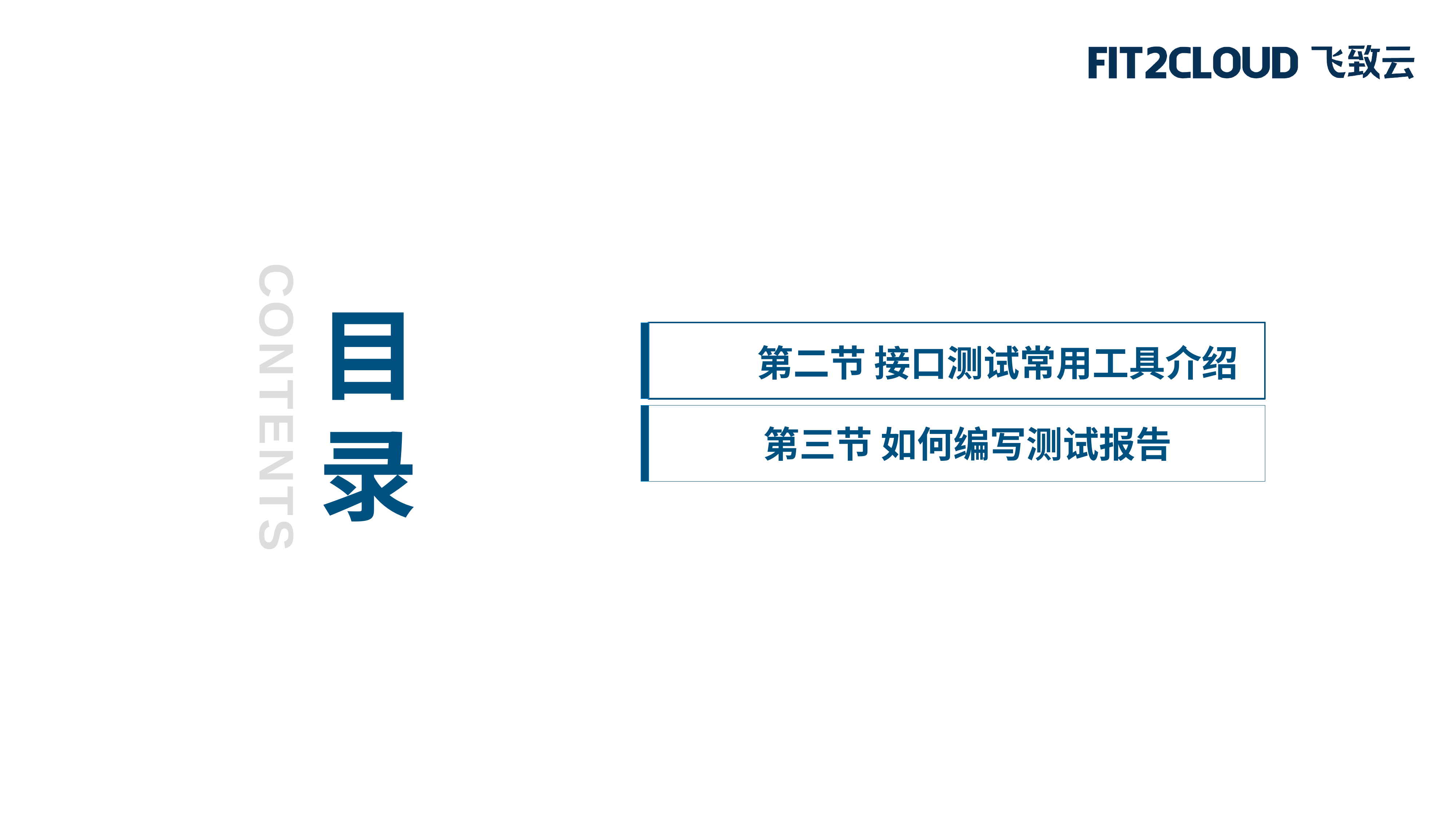

目
录

      第二节 接口测试常用工具介绍

CONTENTS
第三节 如何编写测试报告